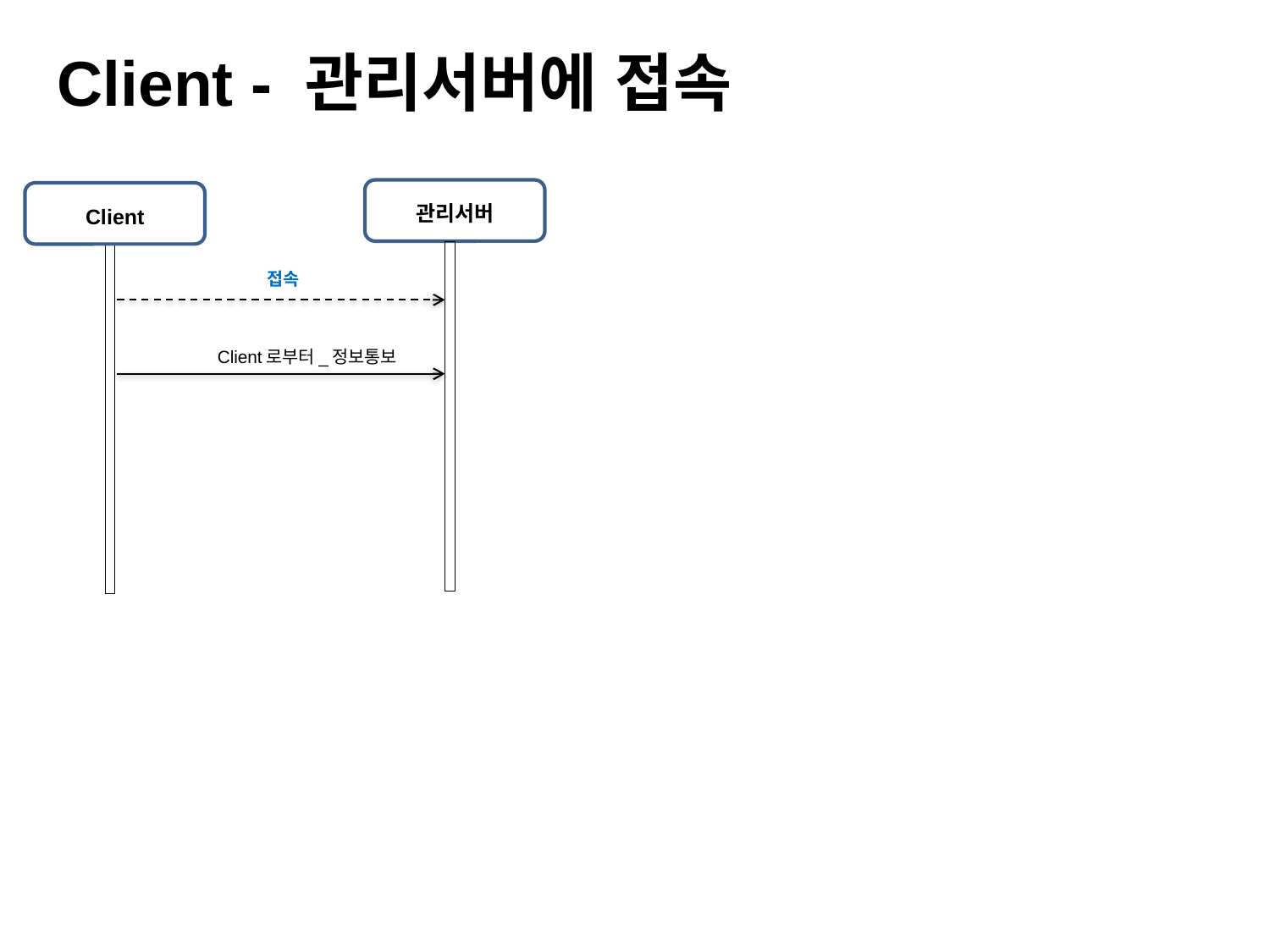

Client - 관리서버에 접속

관리서버

Client

접속
Client로부터_정보통보